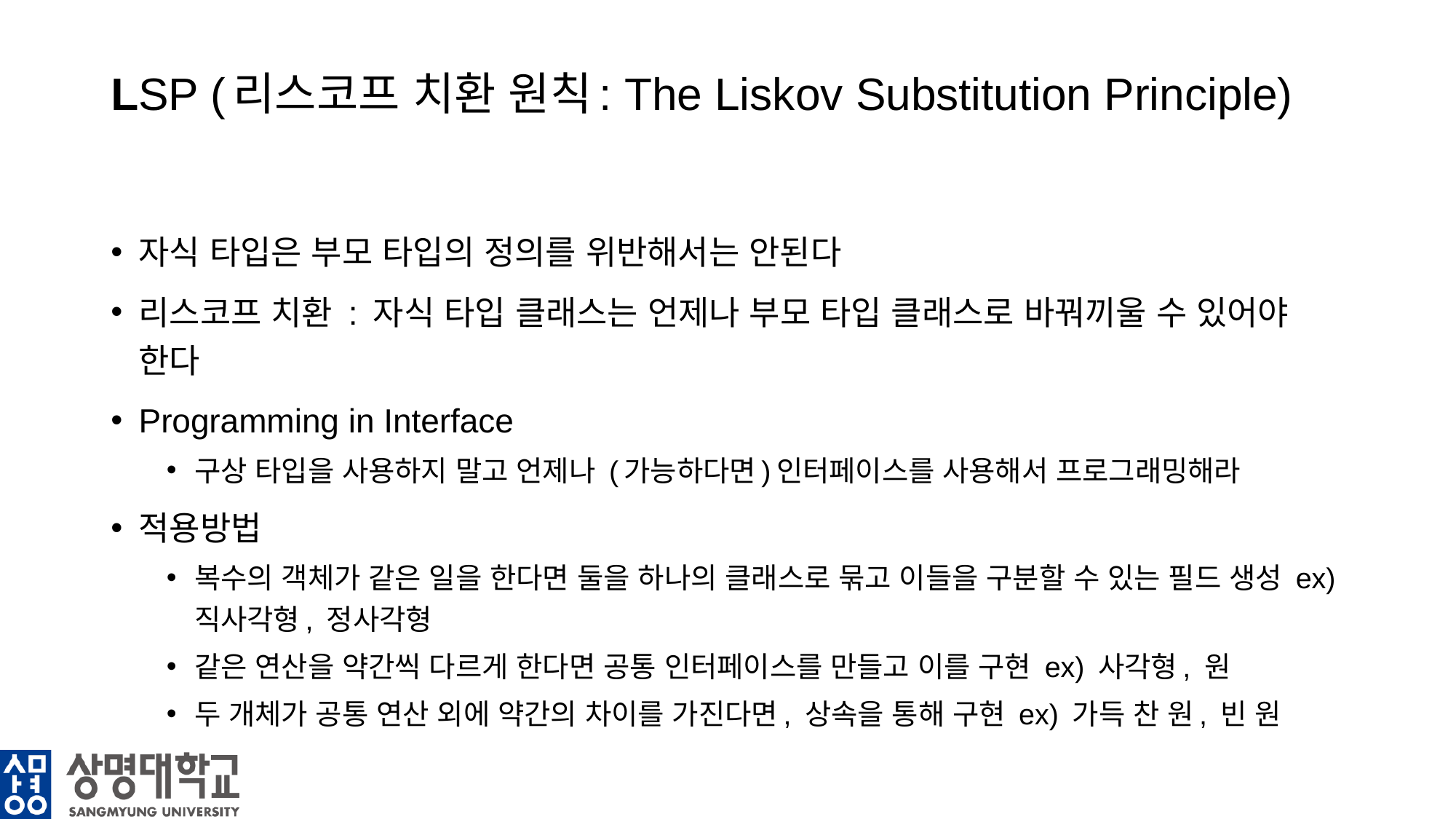

# LSP (리스코프 치환 원칙: The Liskov Substitution Principle)
자식 타입은 부모 타입의 정의를 위반해서는 안된다
리스코프 치환 : 자식 타입 클래스는 언제나 부모 타입 클래스로 바꿔끼울 수 있어야 한다
Programming in Interface
구상 타입을 사용하지 말고 언제나 (가능하다면)인터페이스를 사용해서 프로그래밍해라
적용방법
복수의 객체가 같은 일을 한다면 둘을 하나의 클래스로 묶고 이들을 구분할 수 있는 필드 생성 ex) 직사각형, 정사각형
같은 연산을 약간씩 다르게 한다면 공통 인터페이스를 만들고 이를 구현 ex) 사각형, 원
두 개체가 공통 연산 외에 약간의 차이를 가진다면, 상속을 통해 구현 ex) 가득 찬 원, 빈 원